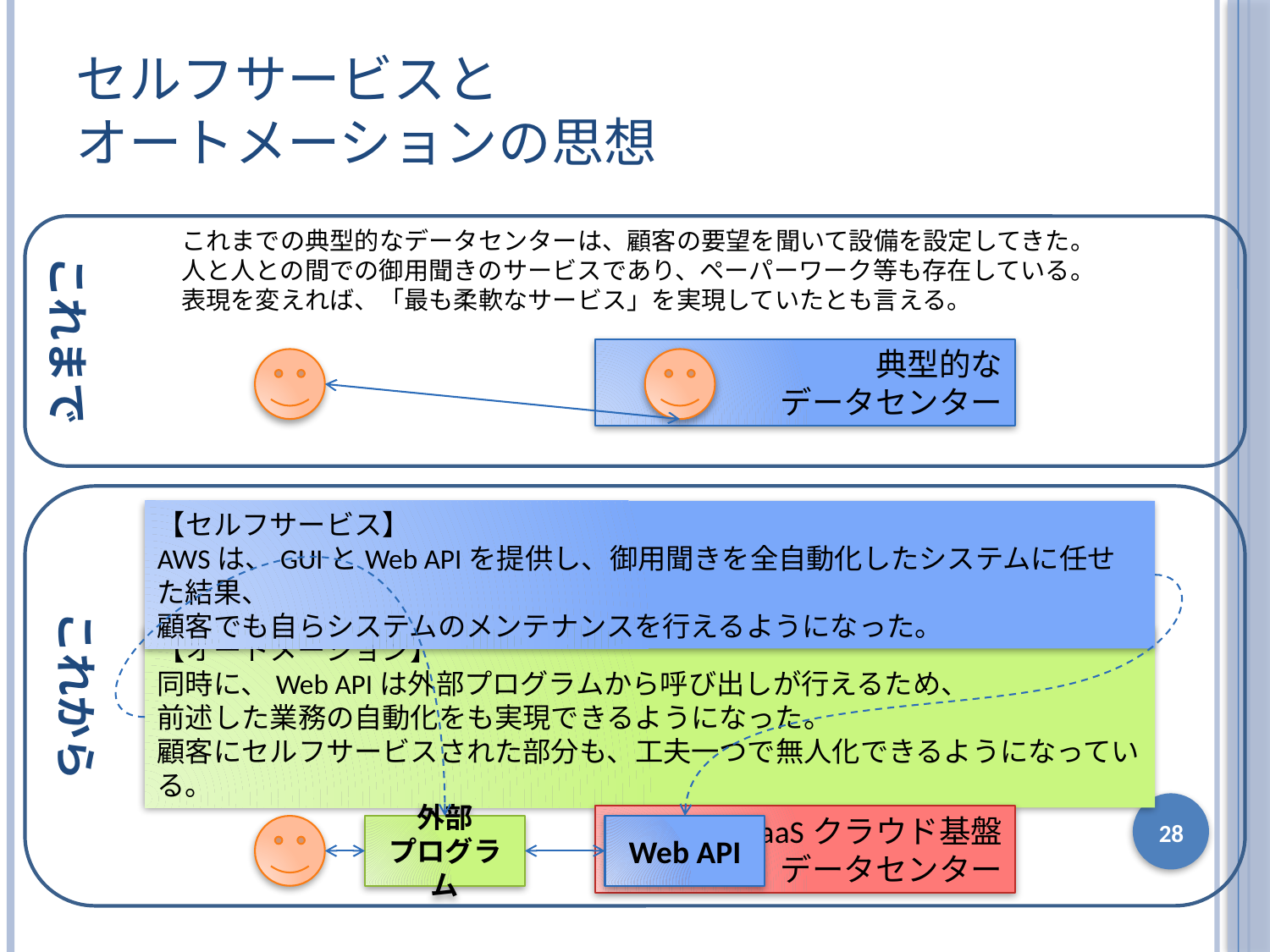

# セルフサービスと オートメーションの思想
これまで
これまでの典型的なデータセンターは、顧客の要望を聞いて設備を設定してきた。
人と人との間での御用聞きのサービスであり、ペーパーワーク等も存在している。
表現を変えれば、「最も柔軟なサービス」を実現していたとも言える。
典型的な
データセンター

これから
【セルフサービス】
AWSは、GUIとWeb APIを提供し、御用聞きを全自動化したシステムに任せた結果、
顧客でも自らシステムのメンテナンスを行えるようになった。
【オートメーション】
同時に、Web APIは外部プログラムから呼び出しが行えるため、
前述した業務の自動化をも実現できるようになった。
顧客にセルフサービスされた部分も、工夫一つで無人化できるようになっている。
28
IaaSクラウド基盤
データセンター

外部
プログラム
Web API